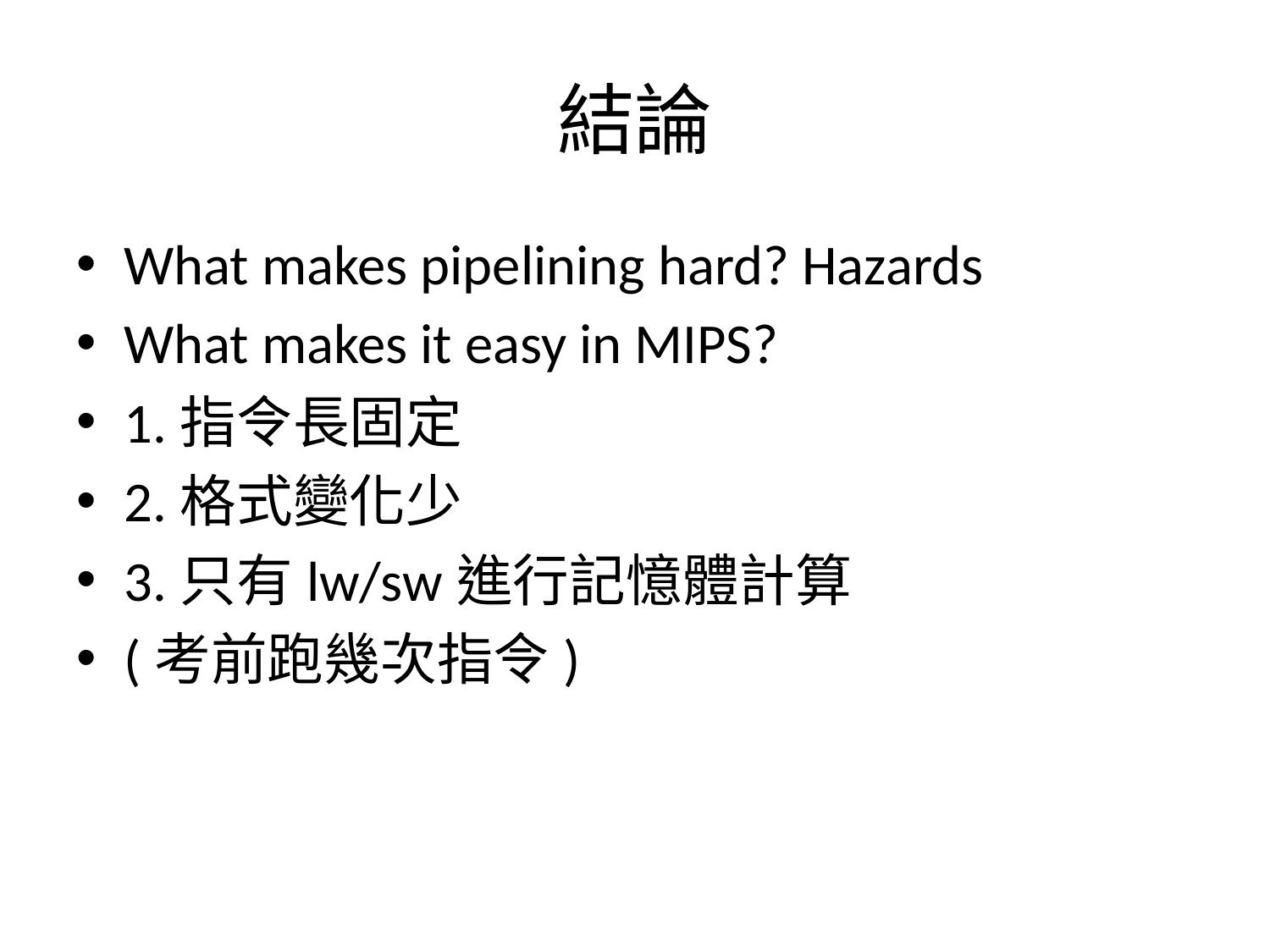

# 結論
What makes pipelining hard? Hazards
What makes it easy in MIPS?
1.指令長固定
2.格式變化少
3.只有lw/sw進行記憶體計算
(考前跑幾次指令)